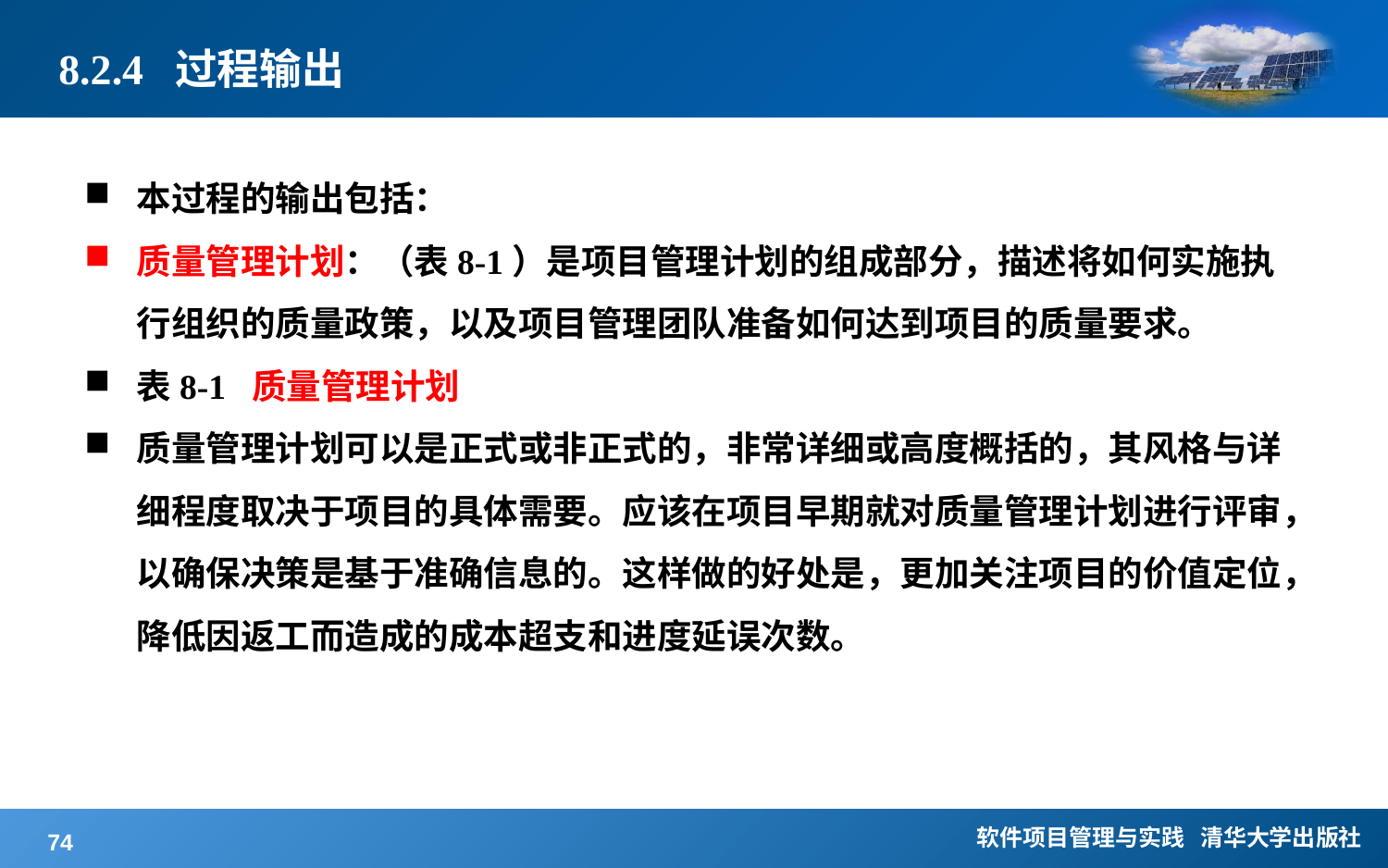

# 8.2.4  过程输出
本过程的输出包括：
质量管理计划：（表8-1）是项目管理计划的组成部分，描述将如何实施执行组织的质量政策，以及项目管理团队准备如何达到项目的质量要求。
表8-1  质量管理计划
质量管理计划可以是正式或非正式的，非常详细或高度概括的，其风格与详细程度取决于项目的具体需要。应该在项目早期就对质量管理计划进行评审，以确保决策是基于准确信息的。这样做的好处是，更加关注项目的价值定位，降低因返工而造成的成本超支和进度延误次数。